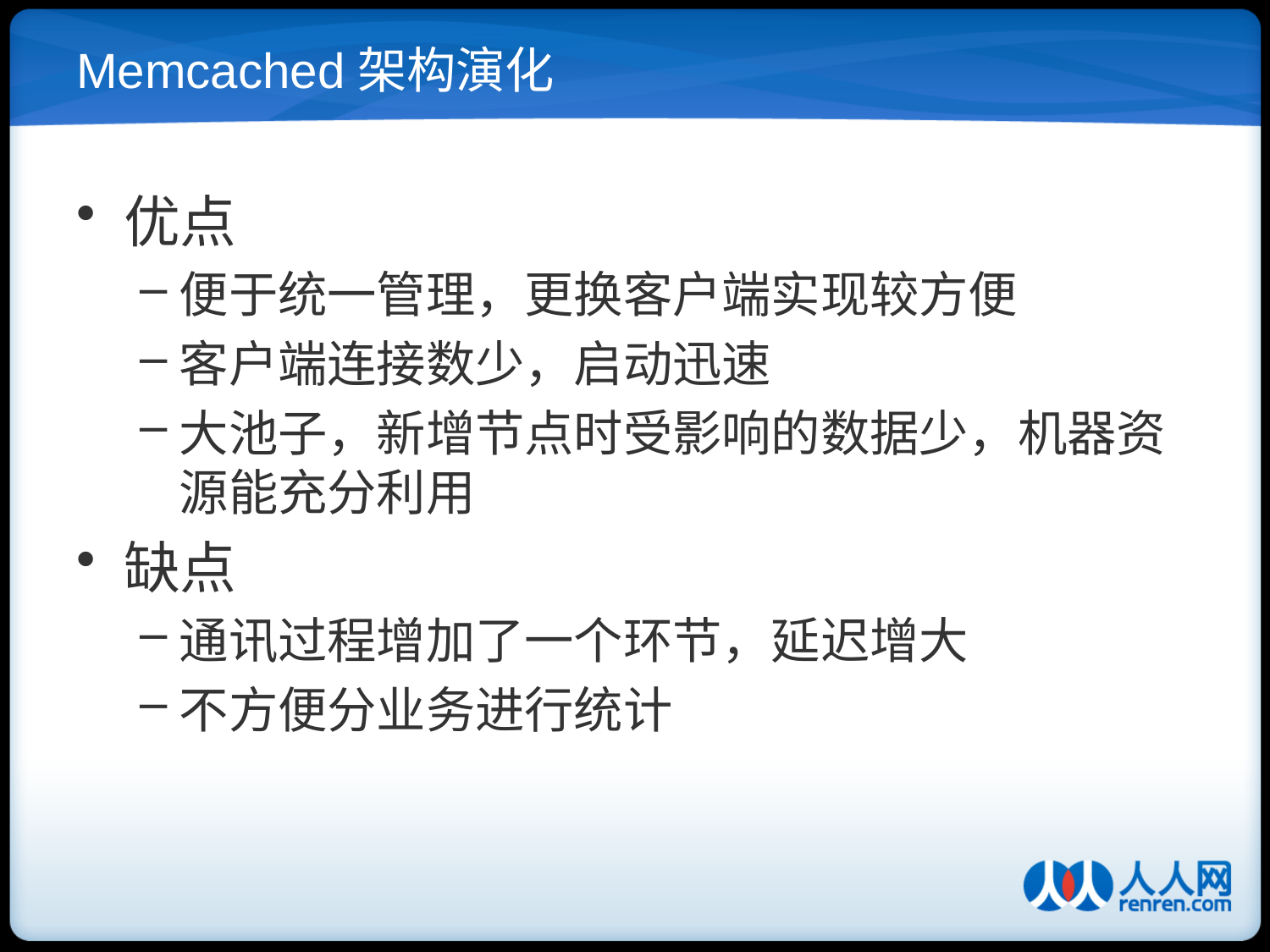

# Memcached架构演化
优点
便于统一管理，更换客户端实现较方便
客户端连接数少，启动迅速
大池子，新增节点时受影响的数据少，机器资源能充分利用
缺点
通讯过程增加了一个环节，延迟增大
不方便分业务进行统计